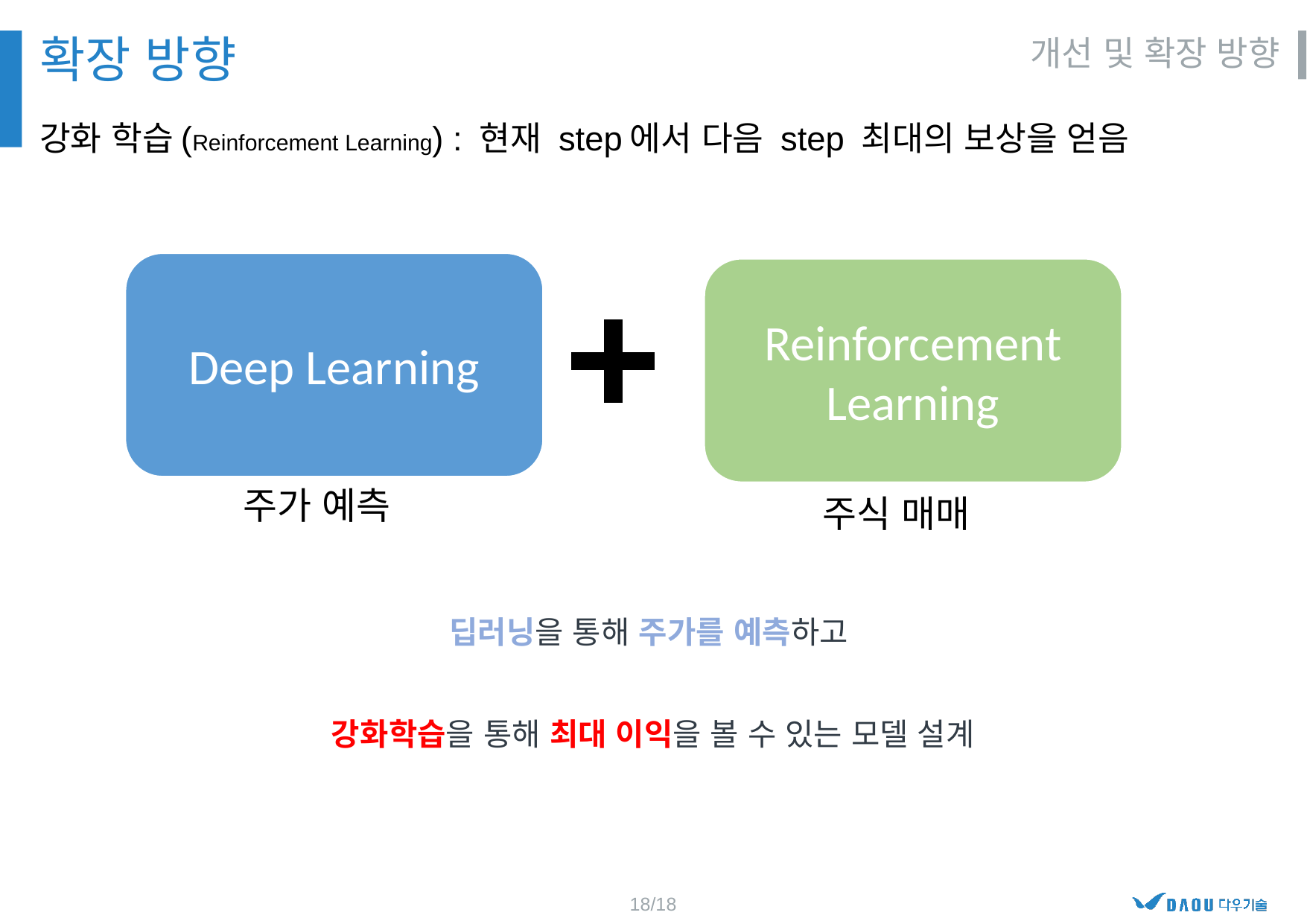

확장 방향
개선 및 확장 방향
강화 학습(Reinforcement Learning) : 현재 step에서 다음 step 최대의 보상을 얻음
Deep Learning
Reinforcement Learning

주가 예측
주식 매매
딥러닝을 통해 주가를 예측하고

강화학습을 통해 최대 이익을 볼 수 있는 모델 설계